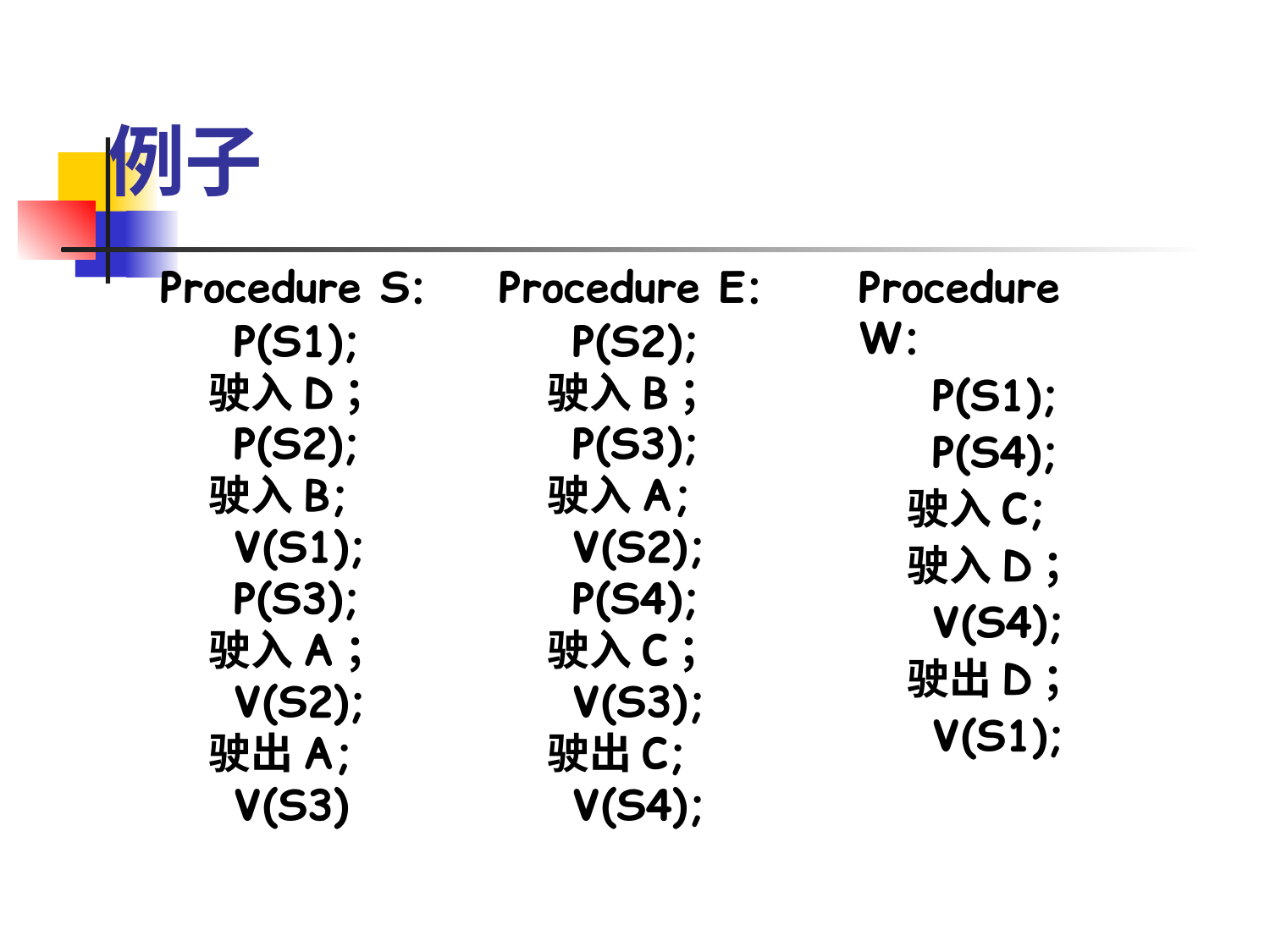

# 例子
Procedure S:
    P(S1);
    驶入D；
    P(S2);
    驶入B;
    V(S1);
    P(S3);
    驶入A；
    V(S2);
    驶出A;
    V(S3)
Procedure E:
    P(S2);
    驶入B；
    P(S3);
    驶入A;
    V(S2);
    P(S4);
    驶入C；
    V(S3);
    驶出C;
    V(S4);
Procedure W:
    P(S1);
    P(S4);
    驶入C;
    驶入D；
    V(S4);
    驶出D；
    V(S1);